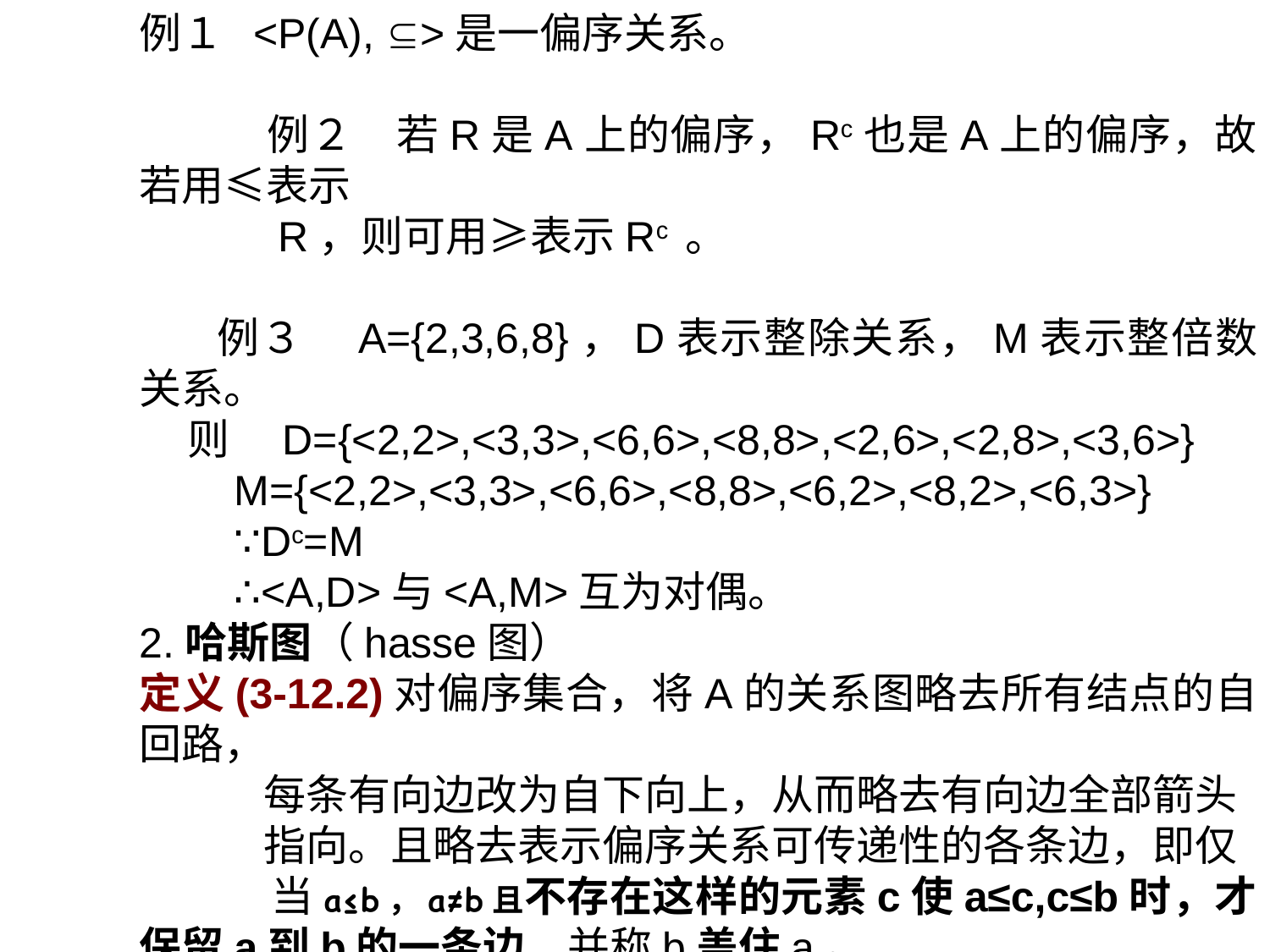

例１  <P(A), ⊆>是一偏序关系。

	例２　若R是A上的偏序，Rc也是A上的偏序，故若用≤表示
       	 R，则可用≥表示Rc 。

      例３　A={2,3,6,8}，D表示整除关系，M表示整倍数关系。
    则　D={<2,2>,<3,3>,<6,6>,<8,8>,<2,6>,<2,8>,<3,6>}
        M={<2,2>,<3,3>,<6,6>,<8,8>,<6,2>,<8,2>,<6,3>}
        ∵Dc=M
        ∴<A,D>与<A,M>互为对偶。
2.哈斯图（hasse图）
定义(3-12.2)对偏序集合，将A的关系图略去所有结点的自回路，
            每条有向边改为自下向上，从而略去有向边全部箭头
            指向。且略去表示偏序关系可传递性的各条边，即仅
            当a≤b，a≠b且不存在这样的元素c使a≤c,c≤b时，才保留a到b的一条边，并称b盖住a。
   记为CovA={<a,b>∣b盖住a},这样的关系图称为哈斯图。